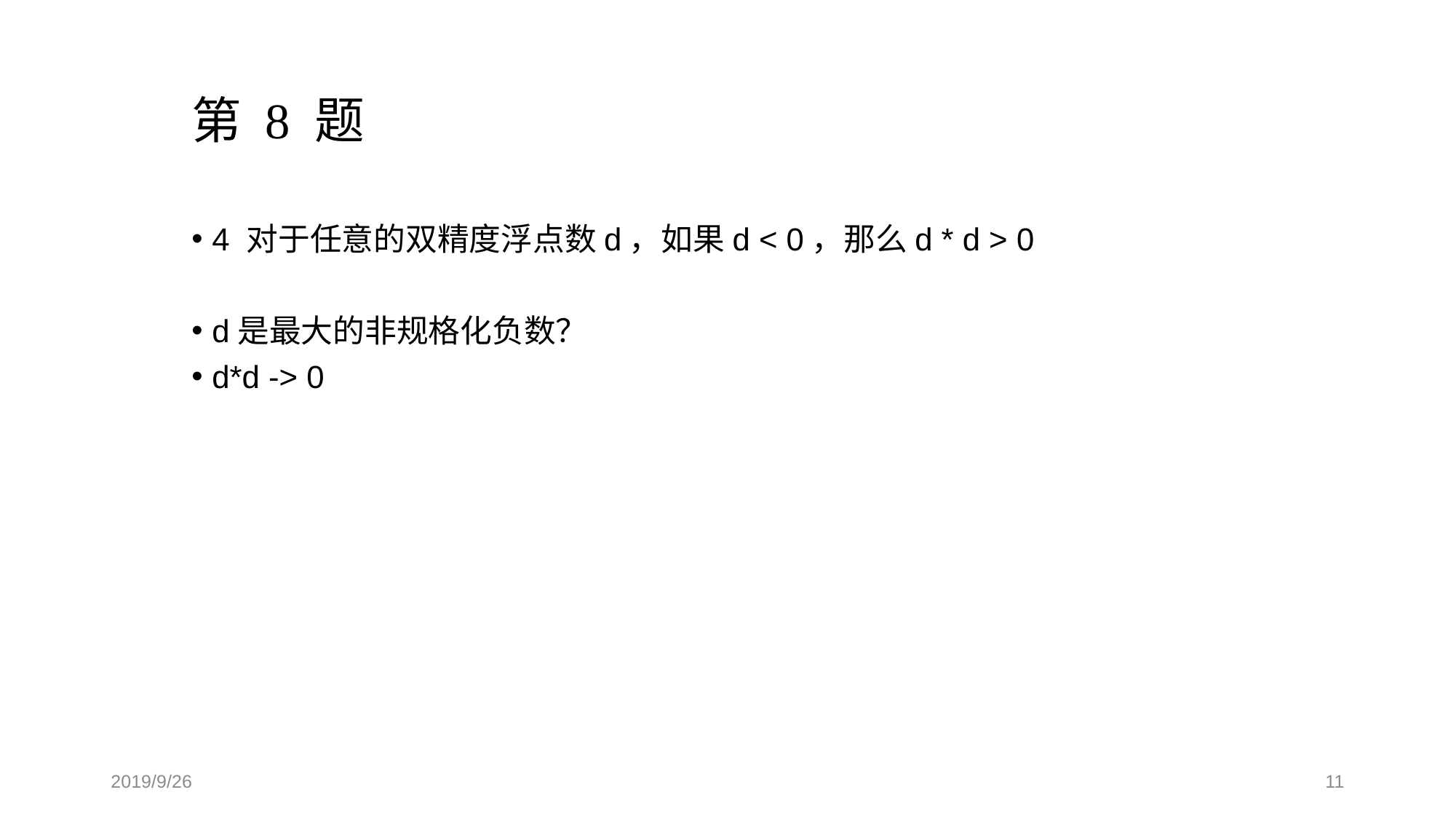

第 8 题
4 对于任意的双精度浮点数d，如果d < 0，那么d * d > 0

d是最大的非规格化负数？
d*d -> 0
2019/9/26
11